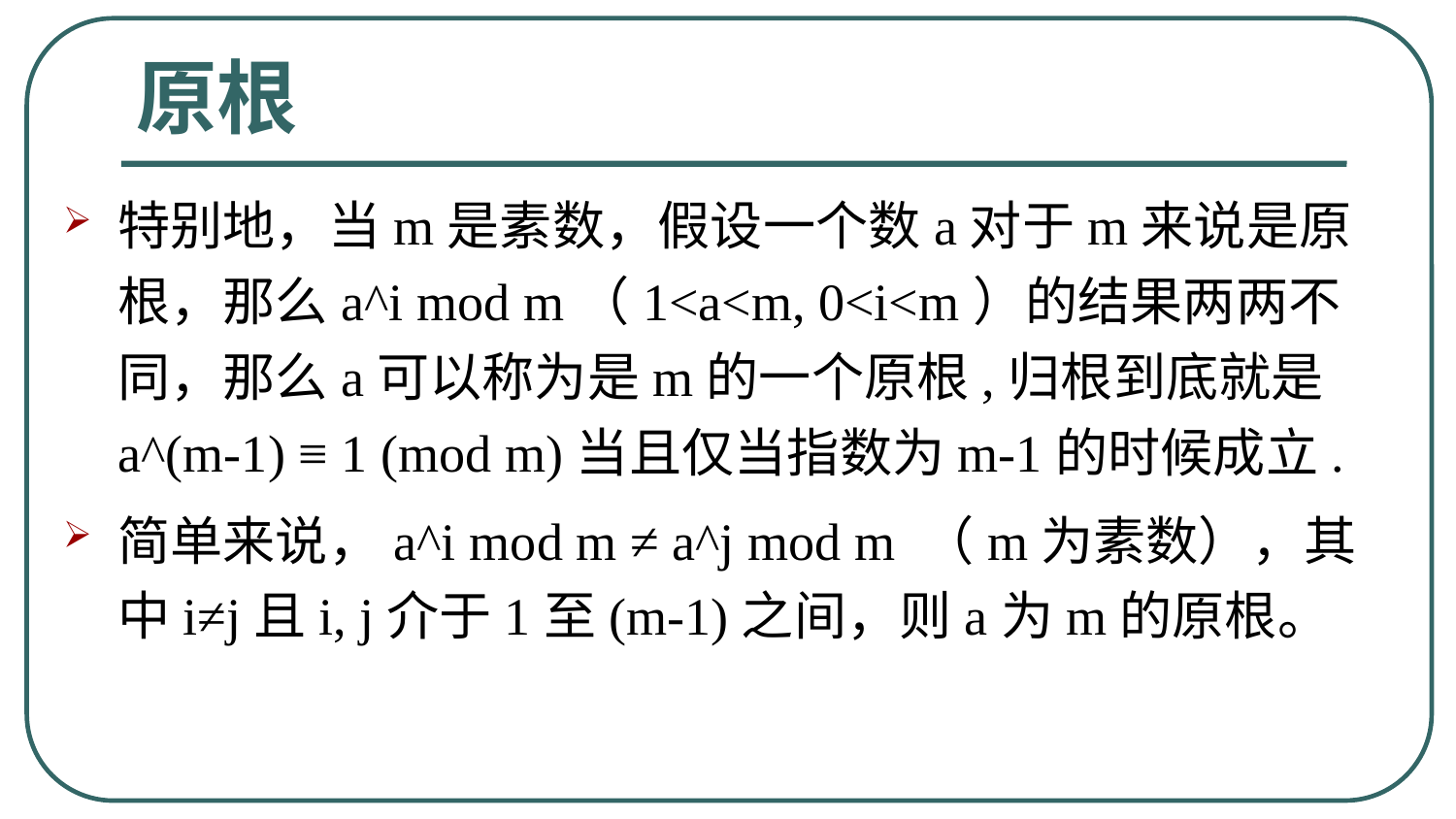

# 原根
特别地，当m是素数，假设一个数a对于m来说是原根，那么a^i mod m（1<a<m, 0<i<m）的结果两两不同，那么a可以称为是m的一个原根,归根到底就是a^(m-1) ≡ 1 (mod m)当且仅当指数为m-1的时候成立.
简单来说，a^i mod m ≠ a^j mod m （m为素数），其中i≠j且i, j介于1至(m-1)之间，则a为m的原根。